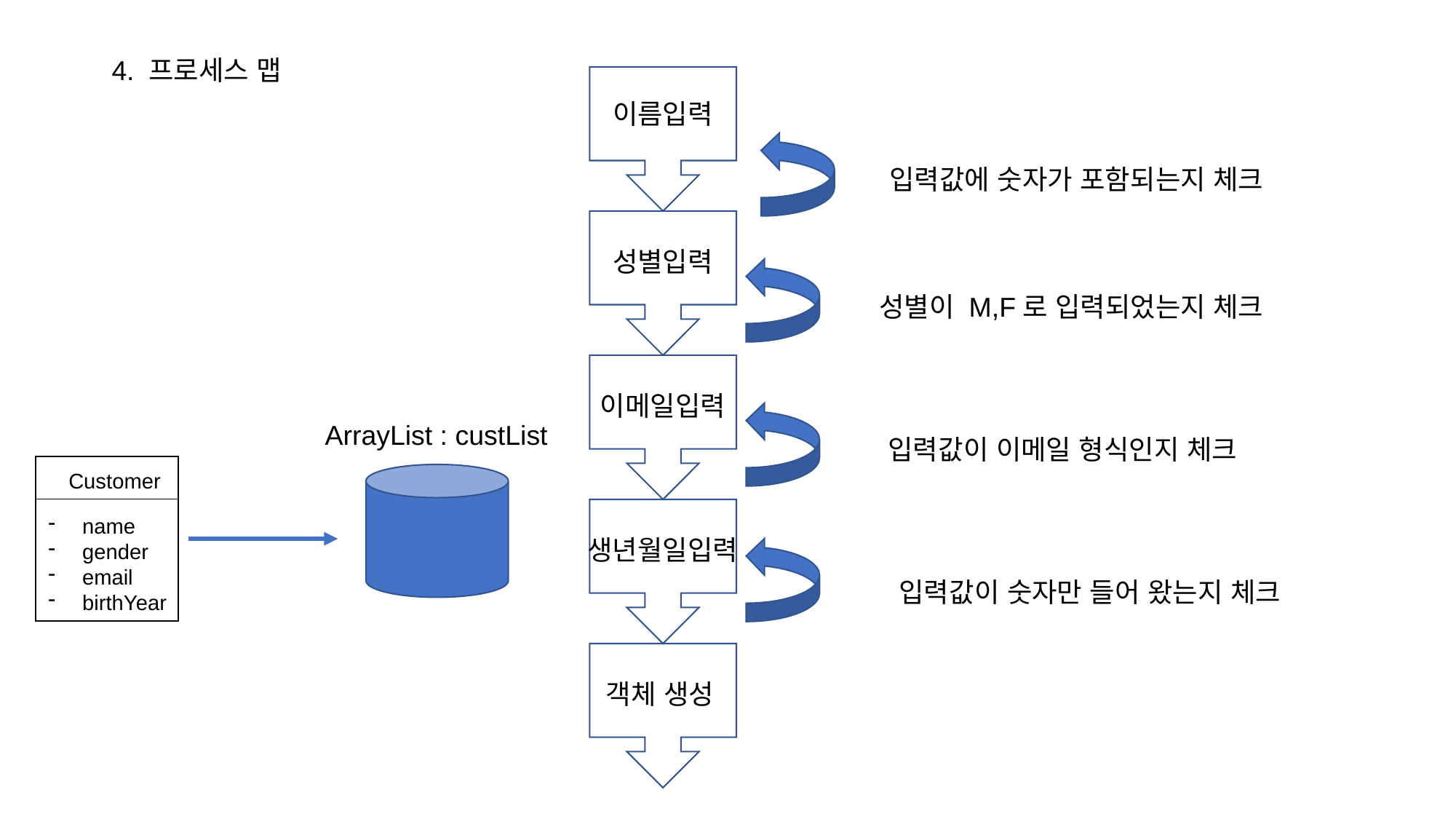

4. 프로세스 맵

이름입력

입력값에 숫자가 포함되는지 체크

성별입력

성별이 M,F로 입력되었는지 체크

이메일입력

ArrayList : custList

Customer

name
gender
email
birthYear
입력값이 이메일 형식인지 체크

생년월일입력

입력값이 숫자만 들어 왔는지 체크

객체 생성